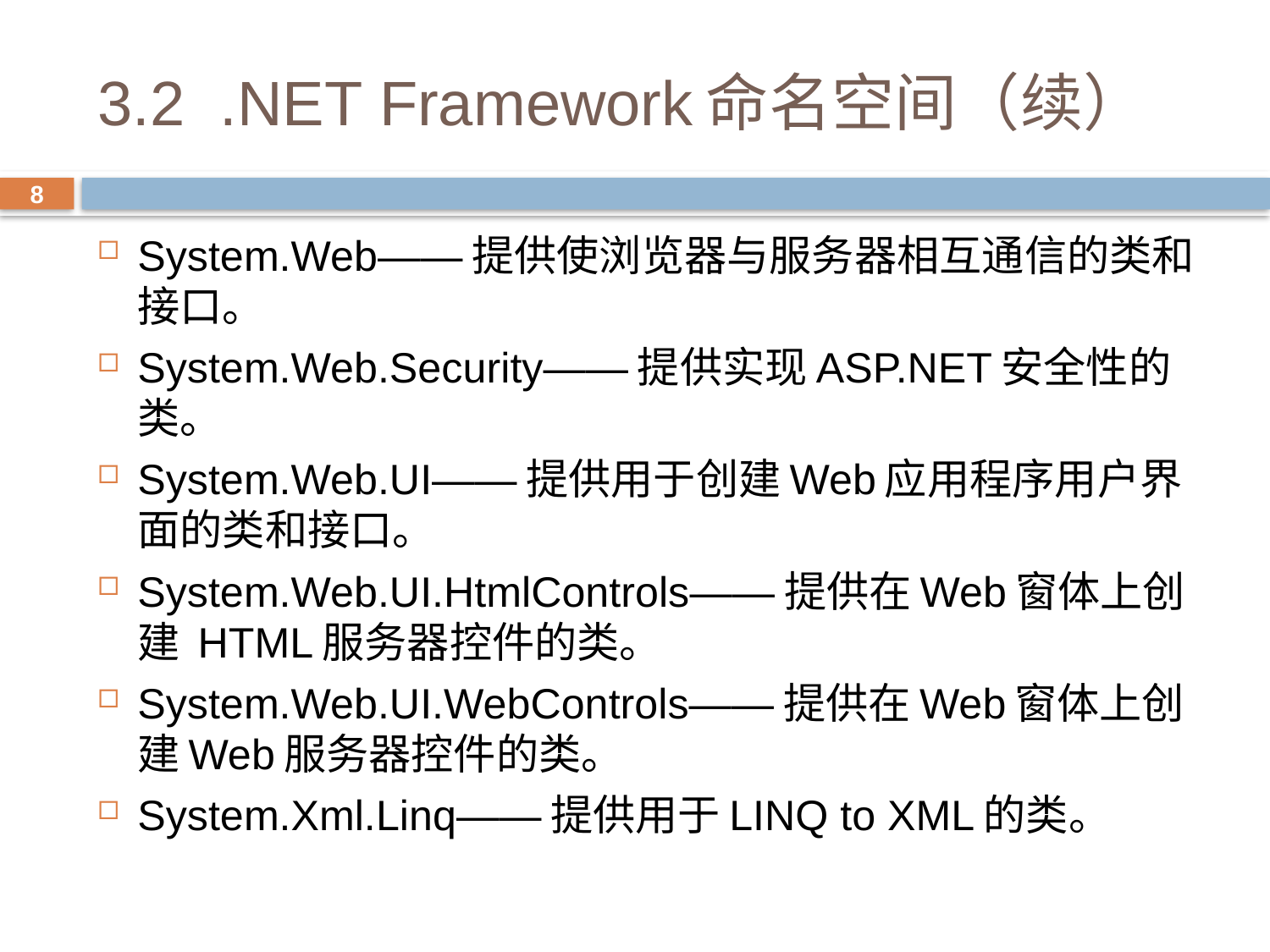

# 3.2  .NET Framework命名空间（续）
8
System.Web——提供使浏览器与服务器相互通信的类和接口。
System.Web.Security——提供实现ASP.NET安全性的类。
System.Web.UI——提供用于创建Web应用程序用户界面的类和接口。
System.Web.UI.HtmlControls——提供在Web窗体上创建 HTML服务器控件的类。
System.Web.UI.WebControls——提供在Web窗体上创建Web服务器控件的类。
System.Xml.Linq——提供用于LINQ to XML的类。